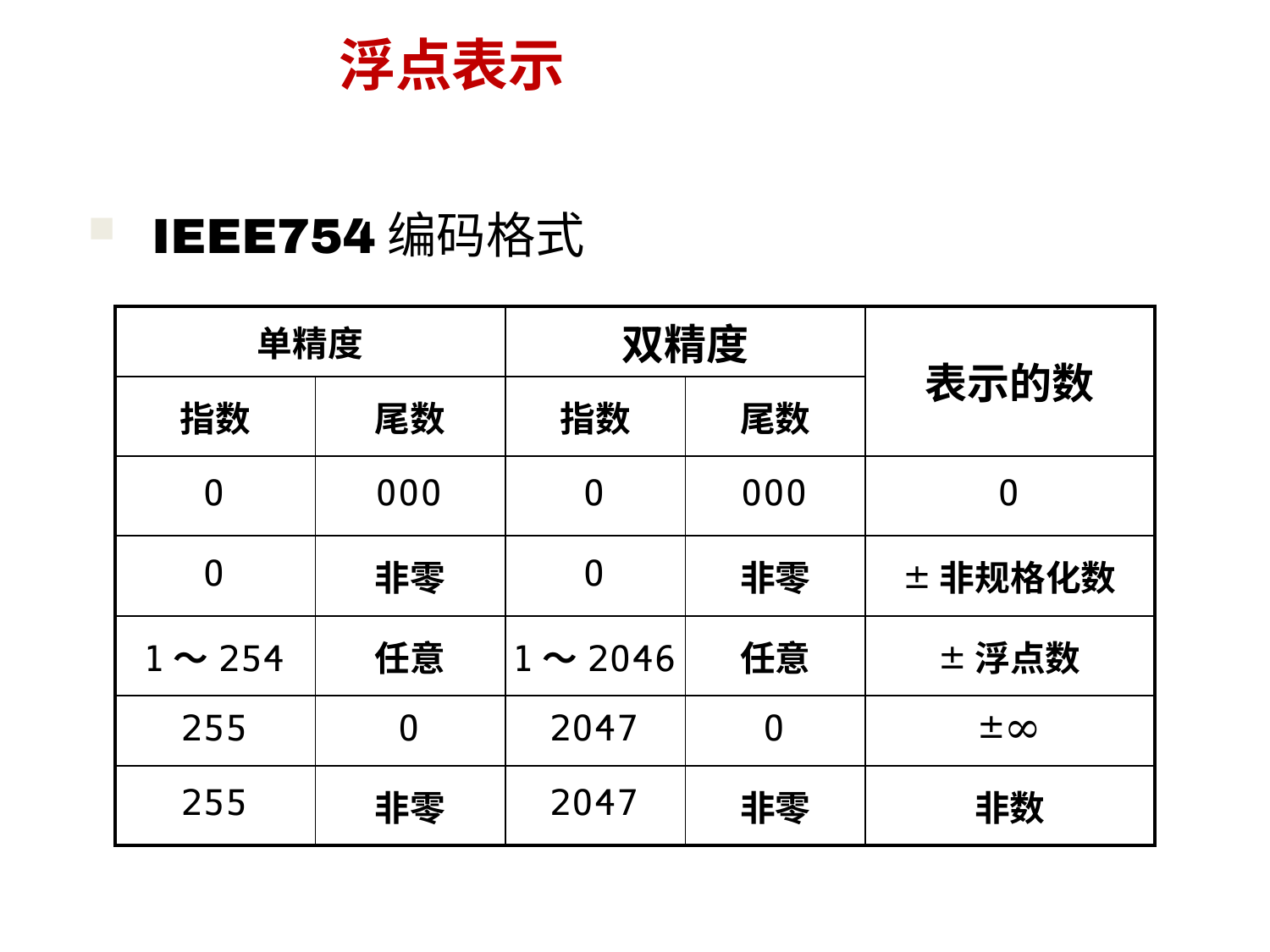

# 浮点表示
IEEE754编码格式
| 单精度 |  | 双精度 |  | 表示的数 |
| --- | --- | --- | --- | --- |
| 指数 | 尾数 | 指数 | 尾数 |  |
| 0 | 000 | 0 | 000 | 0 |
| 0 | 非零 | 0 | 非零 | ±非规格化数 |
| 1～254 | 任意 | 1～2046 | 任意 | ±浮点数 |
| 255 | 0 | 2047 | 0 | ±∞ |
| 255 | 非零 | 2047 | 非零 | 非数 |